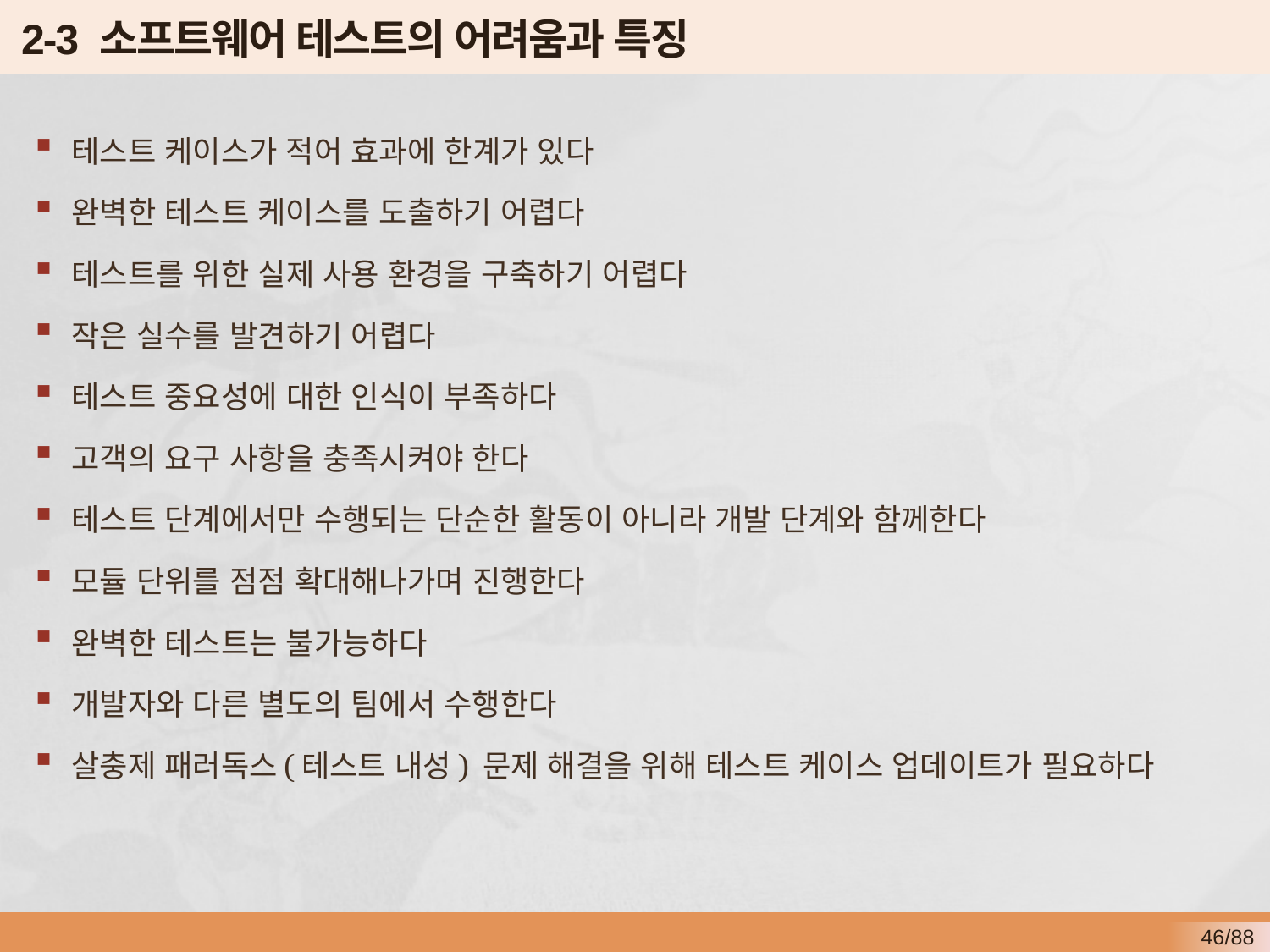

# 2-3 소프트웨어 테스트의 어려움과 특징
테스트 케이스가 적어 효과에 한계가 있다
완벽한 테스트 케이스를 도출하기 어렵다
테스트를 위한 실제 사용 환경을 구축하기 어렵다
작은 실수를 발견하기 어렵다
테스트 중요성에 대한 인식이 부족하다
고객의 요구 사항을 충족시켜야 한다
테스트 단계에서만 수행되는 단순한 활동이 아니라 개발 단계와 함께한다
모듈 단위를 점점 확대해나가며 진행한다
완벽한 테스트는 불가능하다
개발자와 다른 별도의 팀에서 수행한다
살충제 패러독스(테스트 내성) 문제 해결을 위해 테스트 케이스 업데이트가 필요하다